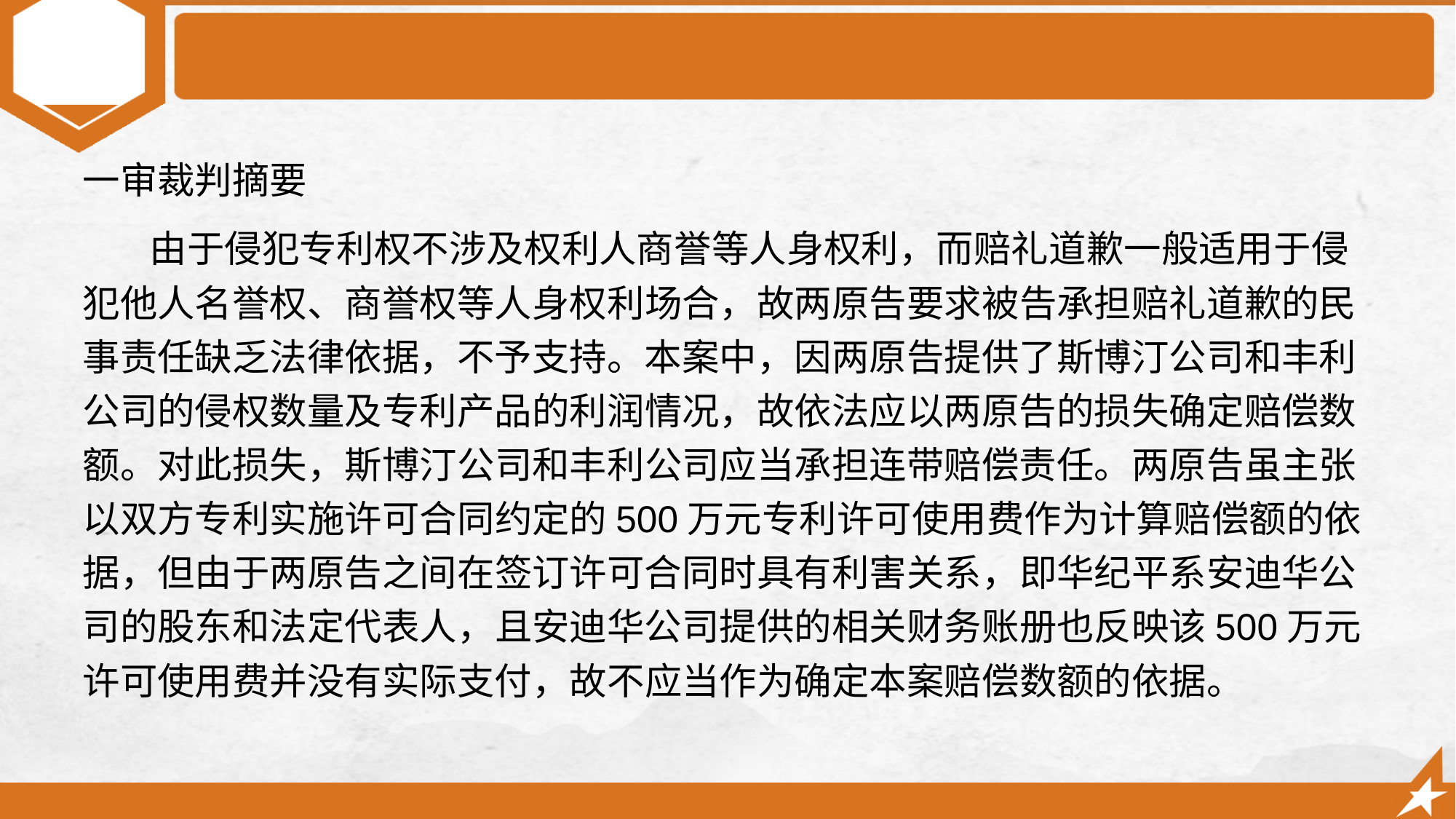

一审裁判摘要
       由于侵犯专利权不涉及权利人商誉等人身权利，而赔礼道歉一般适用于侵犯他人名誉权、商誉权等人身权利场合，故两原告要求被告承担赔礼道歉的民事责任缺乏法律依据，不予支持。本案中，因两原告提供了斯博汀公司和丰利公司的侵权数量及专利产品的利润情况，故依法应以两原告的损失确定赔偿数额。对此损失，斯博汀公司和丰利公司应当承担连带赔偿责任。两原告虽主张以双方专利实施许可合同约定的500万元专利许可使用费作为计算赔偿额的依据，但由于两原告之间在签订许可合同时具有利害关系，即华纪平系安迪华公司的股东和法定代表人，且安迪华公司提供的相关财务账册也反映该500万元许可使用费并没有实际支付，故不应当作为确定本案赔偿数额的依据。